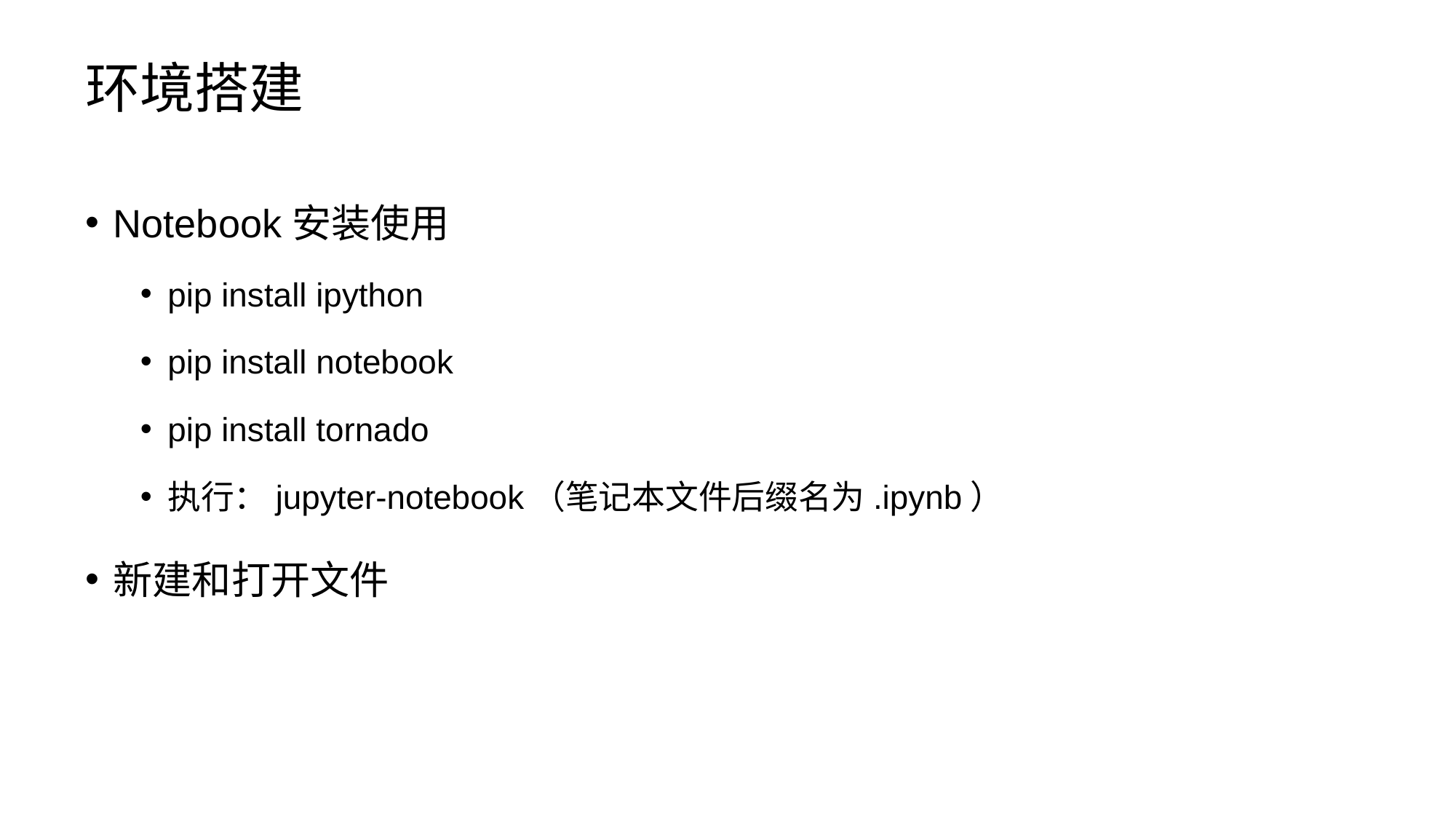

# 环境搭建
Notebook安装使用
pip install ipython
pip install notebook
pip install tornado
执行：jupyter-notebook（笔记本文件后缀名为.ipynb）
新建和打开文件